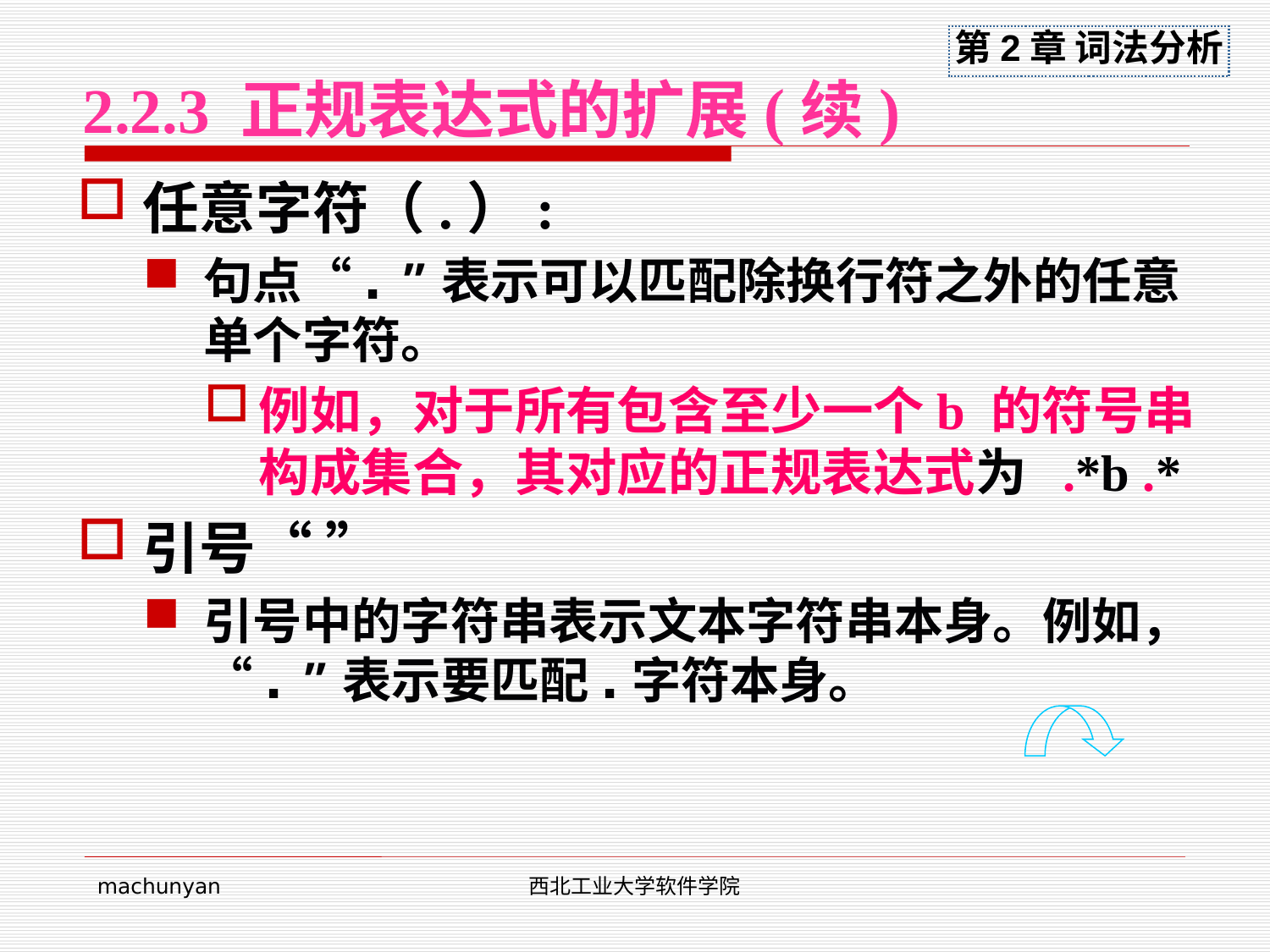

# 2.2.3 正规表达式的扩展(续)
任意字符（.）:
句点“. ”表示可以匹配除换行符之外的任意单个字符。
例如，对于所有包含至少一个b 的符号串构成集合，其对应的正规表达式为  .*b .*
引号“ ”
引号中的字符串表示文本字符串本身。例如，“. ”表示要匹配.字符本身。

machunyan

西北工业大学软件学院
31